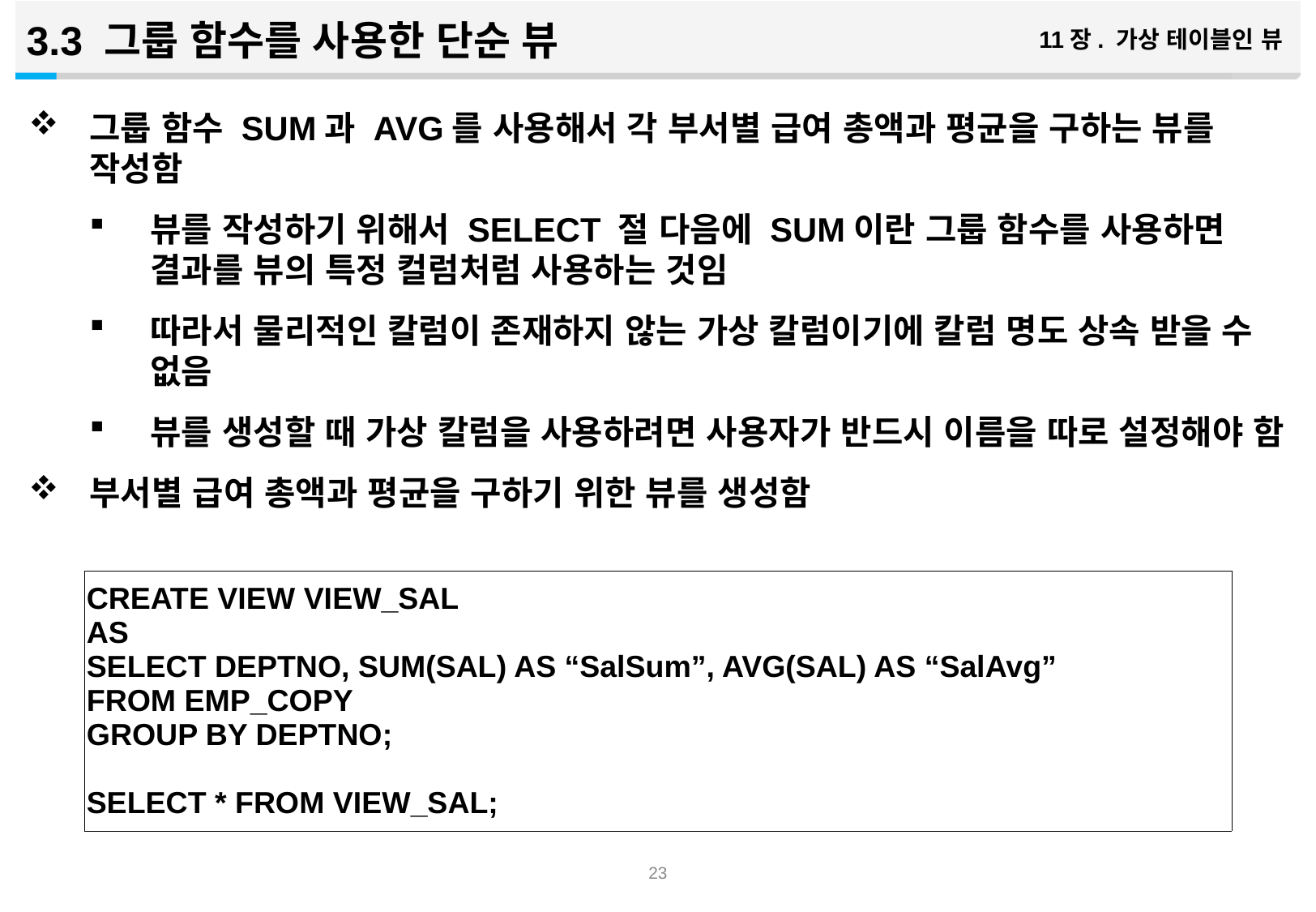

3.3 그룹 함수를 사용한 단순 뷰
11장. 가상 테이블인 뷰
그룹 함수 SUM과 AVG를 사용해서 각 부서별 급여 총액과 평균을 구하는 뷰를 작성함
뷰를 작성하기 위해서 SELECT 절 다음에 SUM이란 그룹 함수를 사용하면 결과를 뷰의 특정 컬럼처럼 사용하는 것임
따라서 물리적인 칼럼이 존재하지 않는 가상 칼럼이기에 칼럼 명도 상속 받을 수 없음
뷰를 생성할 때 가상 칼럼을 사용하려면 사용자가 반드시 이름을 따로 설정해야 함
부서별 급여 총액과 평균을 구하기 위한 뷰를 생성함
| CREATE VIEW VIEW\_SAL AS SELECT DEPTNO, SUM(SAL) AS “SalSum”, AVG(SAL) AS “SalAvg” FROM EMP\_COPY GROUP BY DEPTNO; SELECT \* FROM VIEW\_SAL; |
| --- |
23